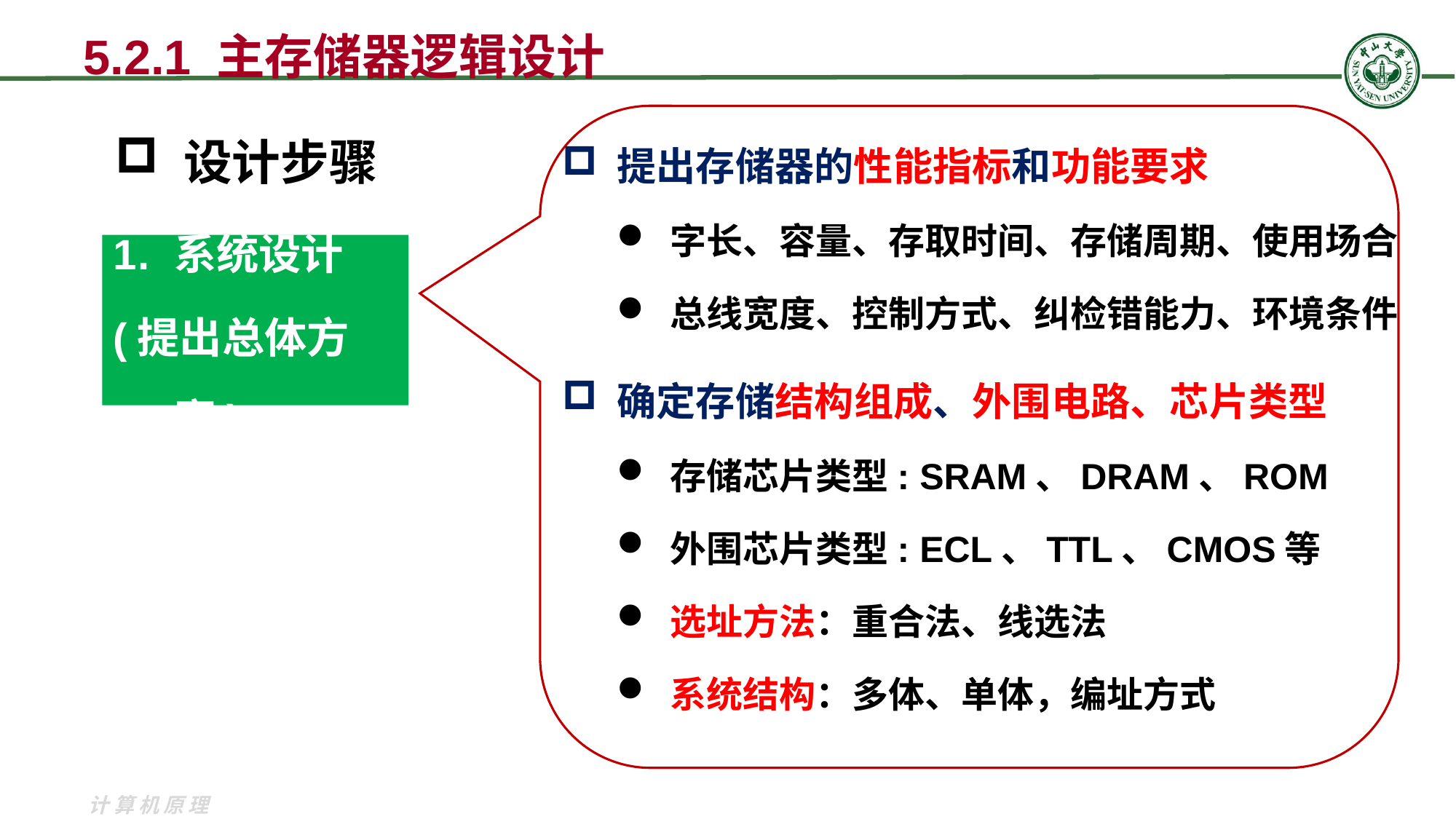

5.2.1 主存储器逻辑设计

提出存储器的性能指标和功能要求
 字长、容量、存取时间、存储周期、使用场合
 总线宽度、控制方式、纠检错能力、环境条件
确定存储结构组成、外围电路、芯片类型
 存储芯片类型: SRAM、DRAM、ROM
 外围芯片类型: ECL、TTL、CMOS等
 选址方法：重合法、线选法
 系统结构：多体、单体，编址方式
 设计步骤
系统设计
(提出总体方案)